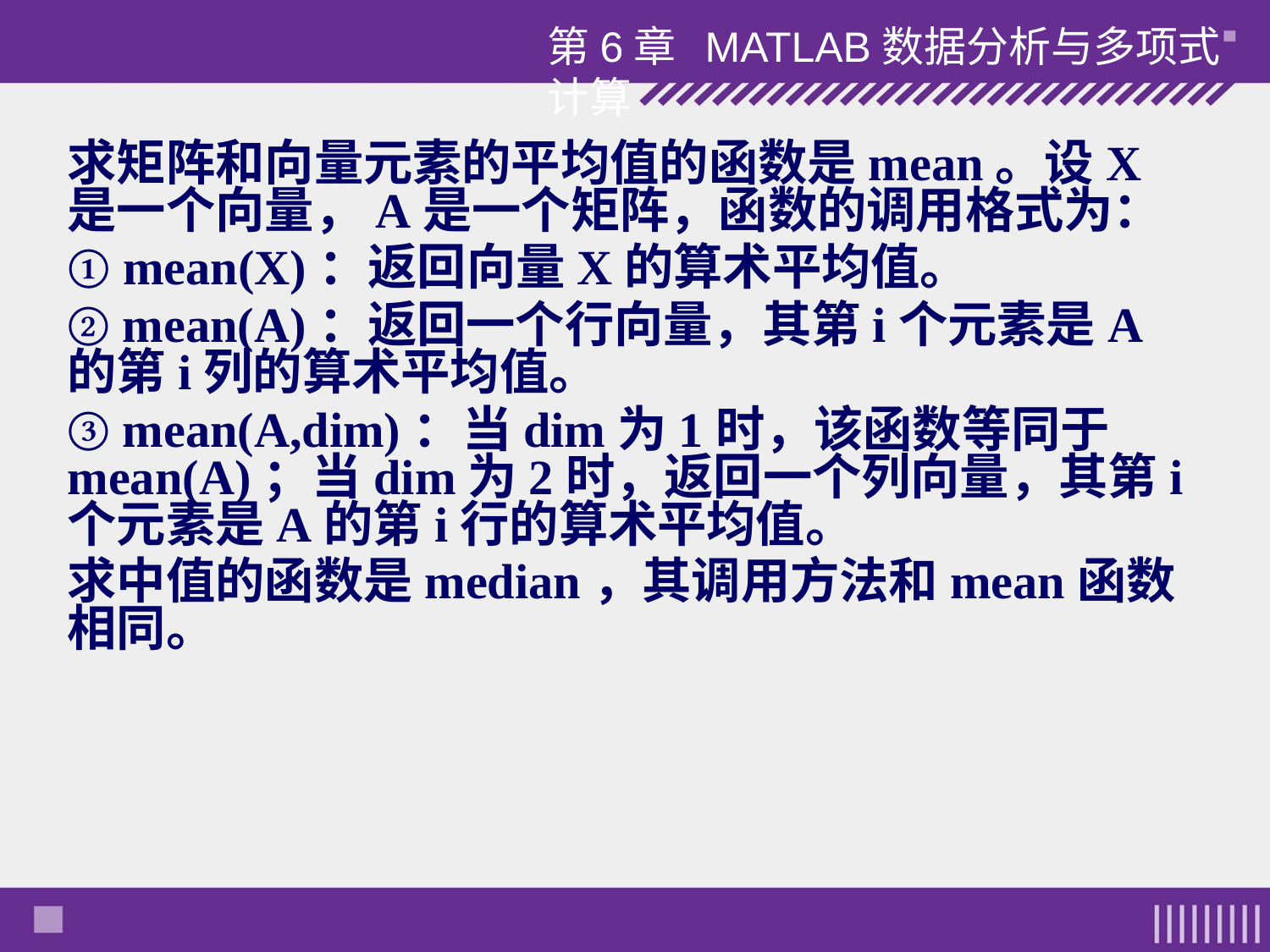

第6章  MATLAB数据分析与多项式计算
求矩阵和向量元素的平均值的函数是mean。设X是一个向量，A是一个矩阵，函数的调用格式为：
① mean(X)：返回向量X的算术平均值。
② mean(A)：返回一个行向量，其第i个元素是A的第i列的算术平均值。
③ mean(A,dim)：当dim为1时，该函数等同于mean(A)；当dim为2时，返回一个列向量，其第i个元素是A的第i行的算术平均值。
求中值的函数是median，其调用方法和mean函数相同。